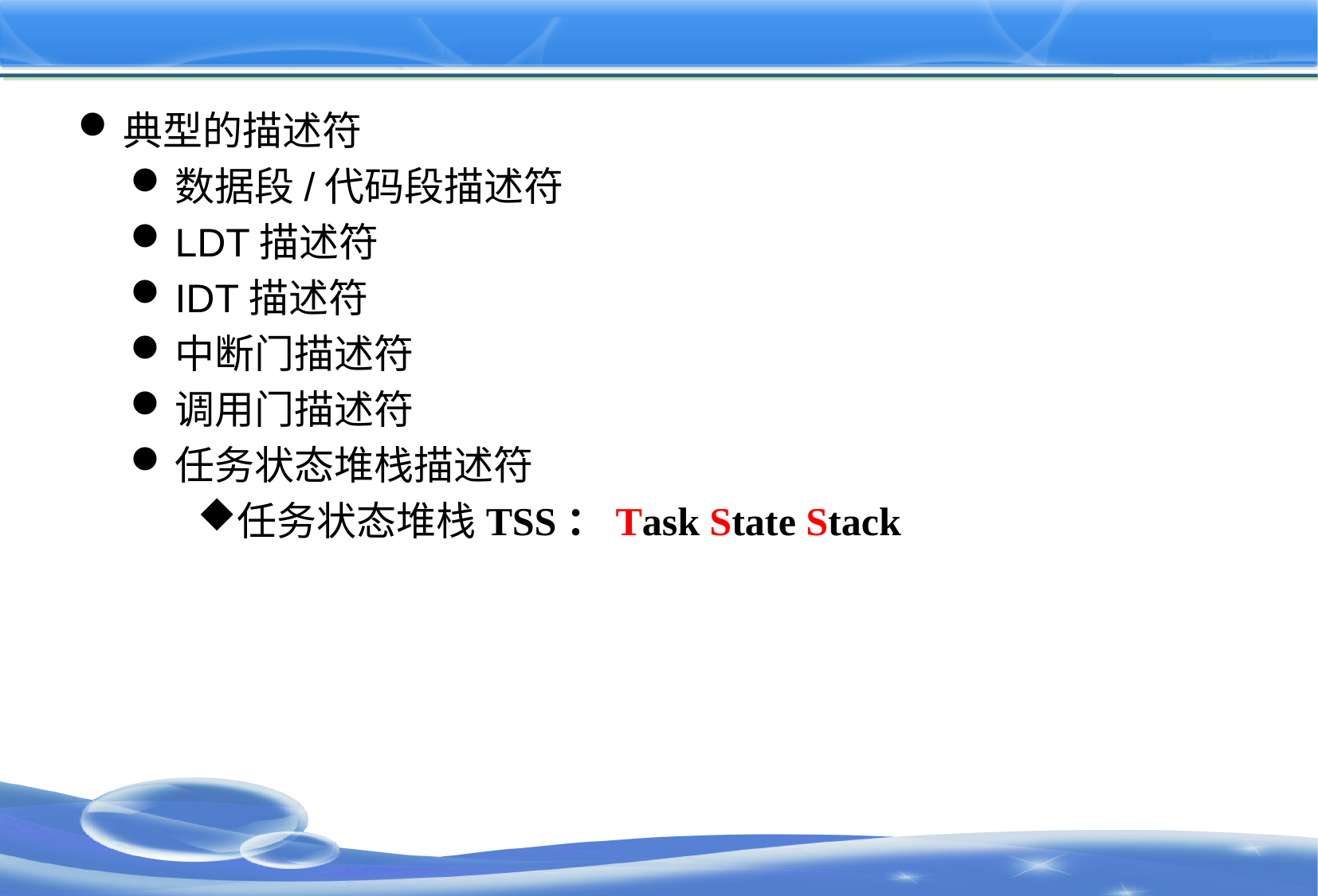

#
典型的描述符
数据段/代码段描述符
LDT描述符
IDT描述符
中断门描述符
调用门描述符
任务状态堆栈描述符
任务状态堆栈TSS：Task State Stack